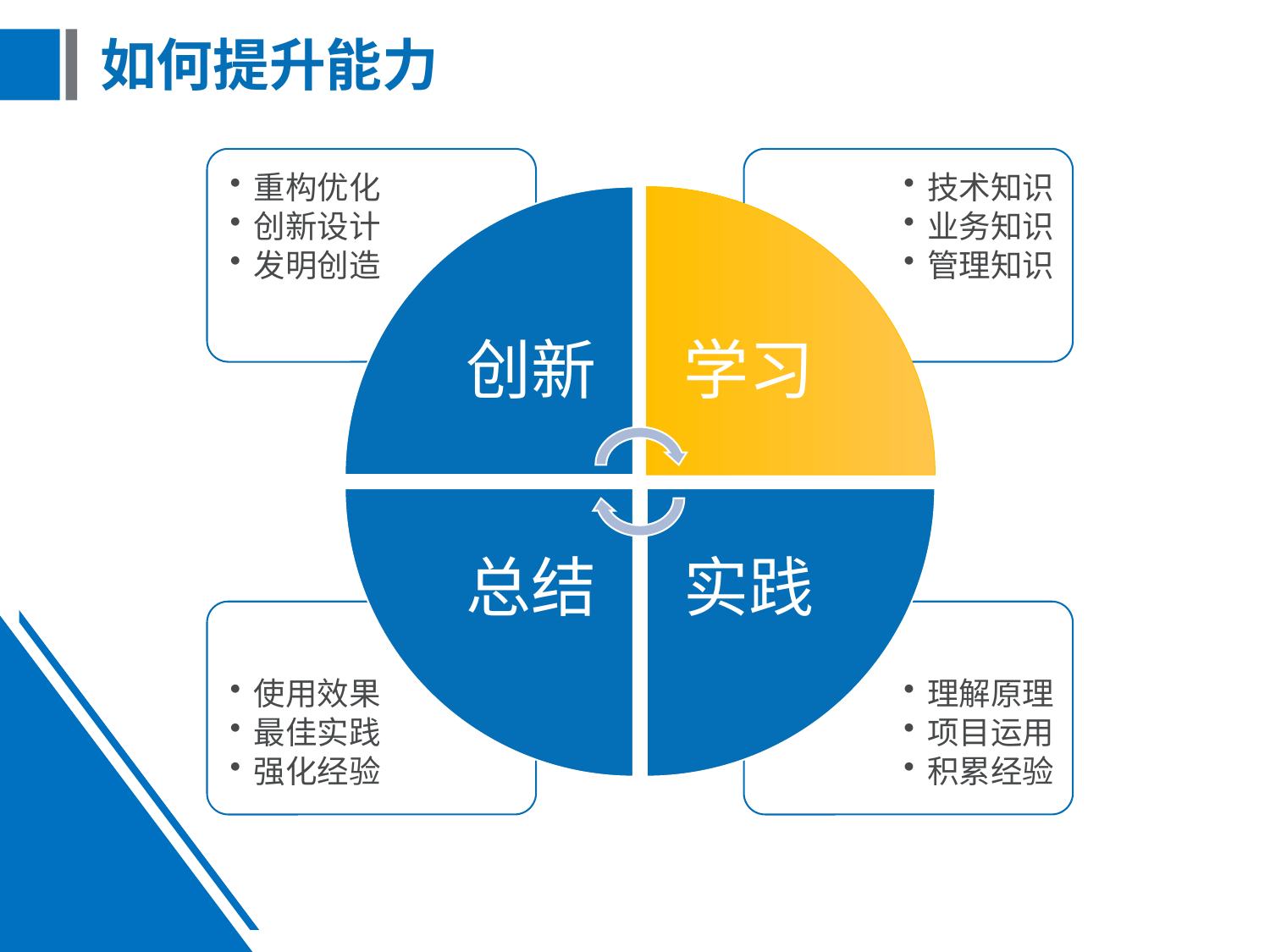

# 如何提升能力
理解原理
项目运用
积累经验
使用效果
最佳实践
强化经验
技术知识
业务知识
管理知识
重构优化
创新设计
发明创造
创新
学习
实践
总结